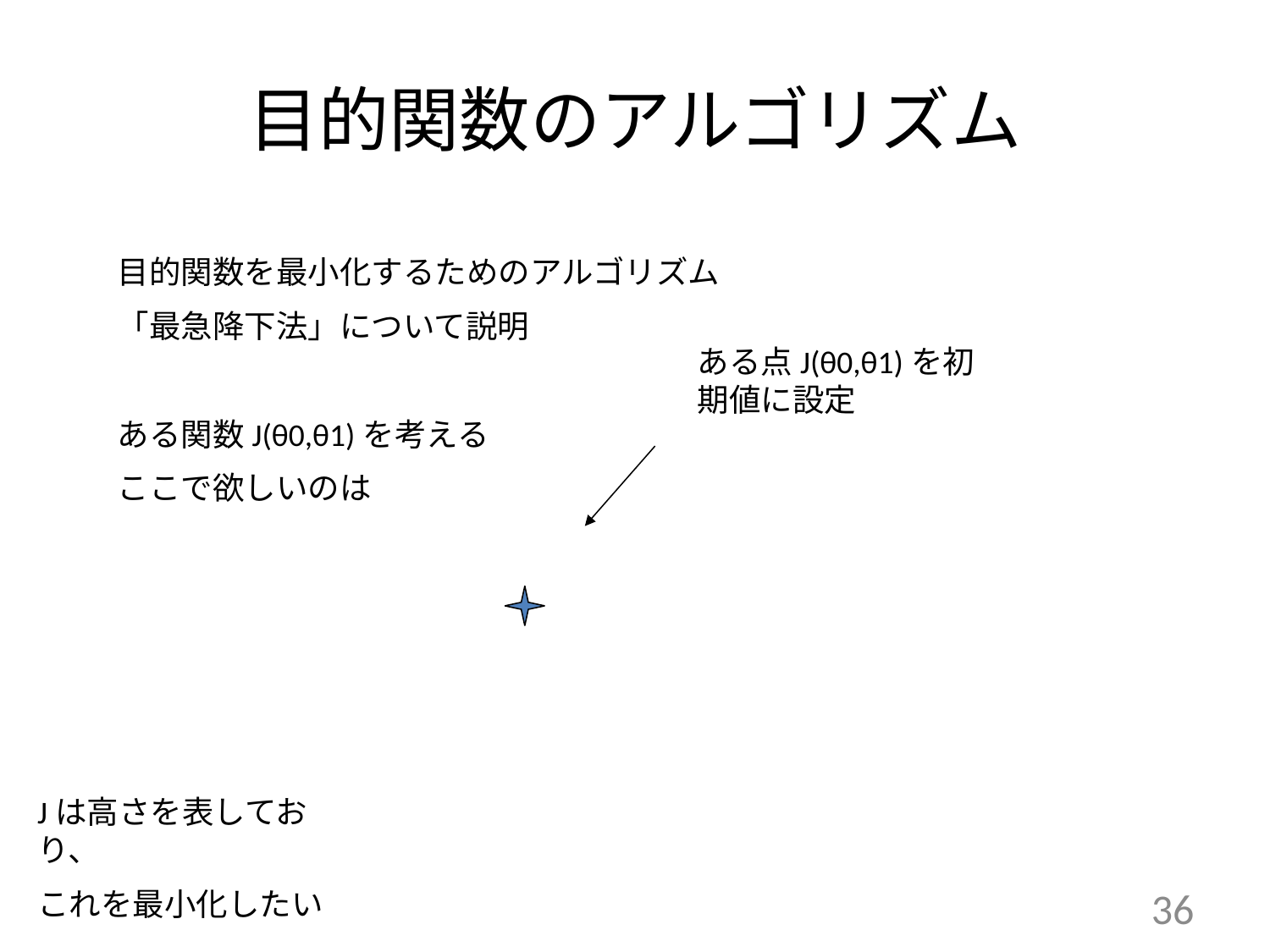

目的関数のアルゴリズム
目的関数を最小化するためのアルゴリズム
「最急降下法」について説明

ある関数J(θ0,θ1)を考える
ここで欲しいのは

ある点J(θ0,θ1)を初期値に設定

Jは高さを表しており、
これを最小化したい
36